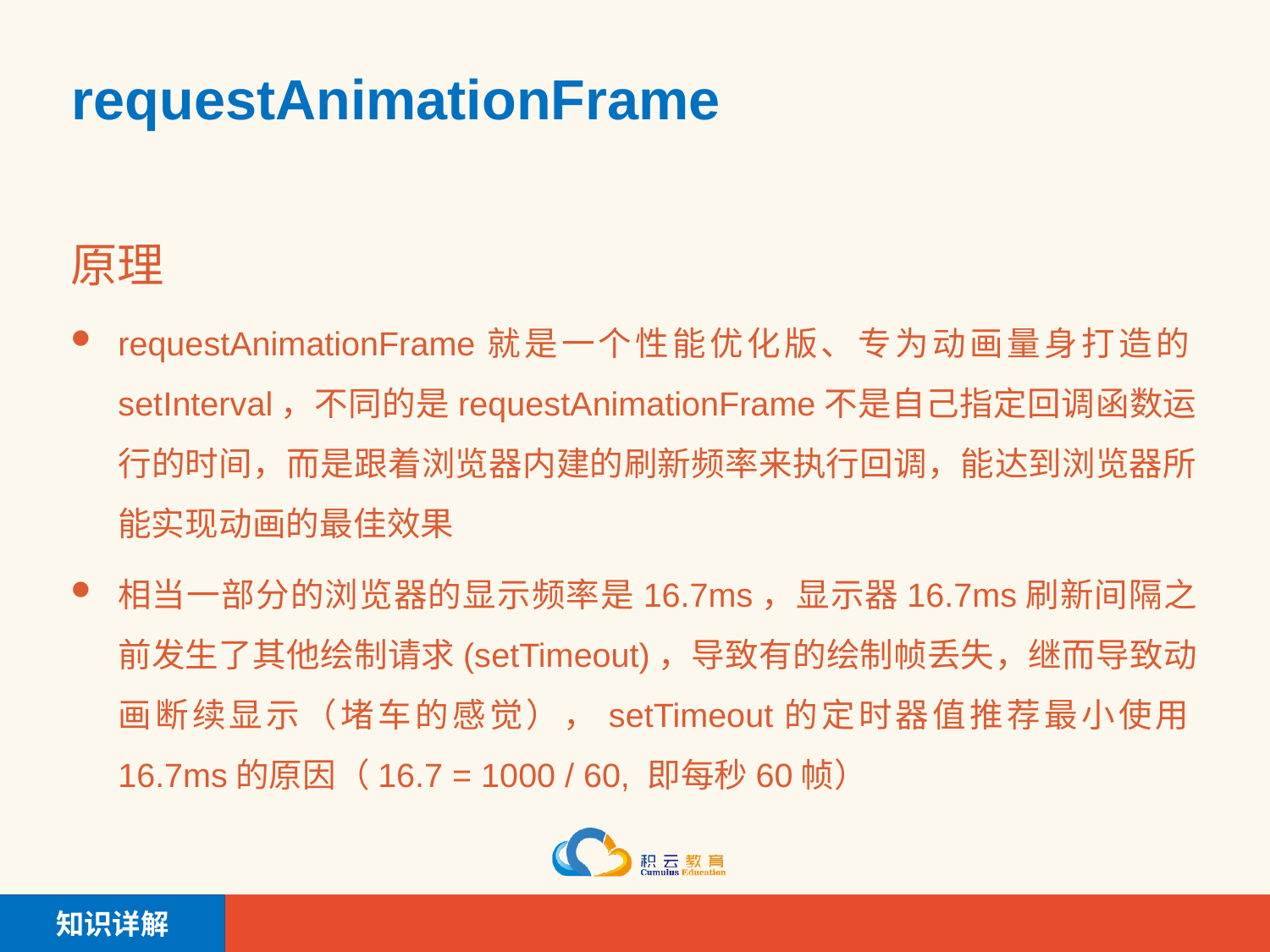

# requestAnimationFrame
原理
requestAnimationFrame就是一个性能优化版、专为动画量身打造的setInterval，不同的是requestAnimationFrame不是自己指定回调函数运行的时间，而是跟着浏览器内建的刷新频率来执行回调，能达到浏览器所能实现动画的最佳效果
相当一部分的浏览器的显示频率是16.7ms，显示器16.7ms刷新间隔之前发生了其他绘制请求(setTimeout)，导致有的绘制帧丢失，继而导致动画断续显示（堵车的感觉），setTimeout的定时器值推荐最小使用16.7ms的原因（16.7 = 1000 / 60, 即每秒60帧）